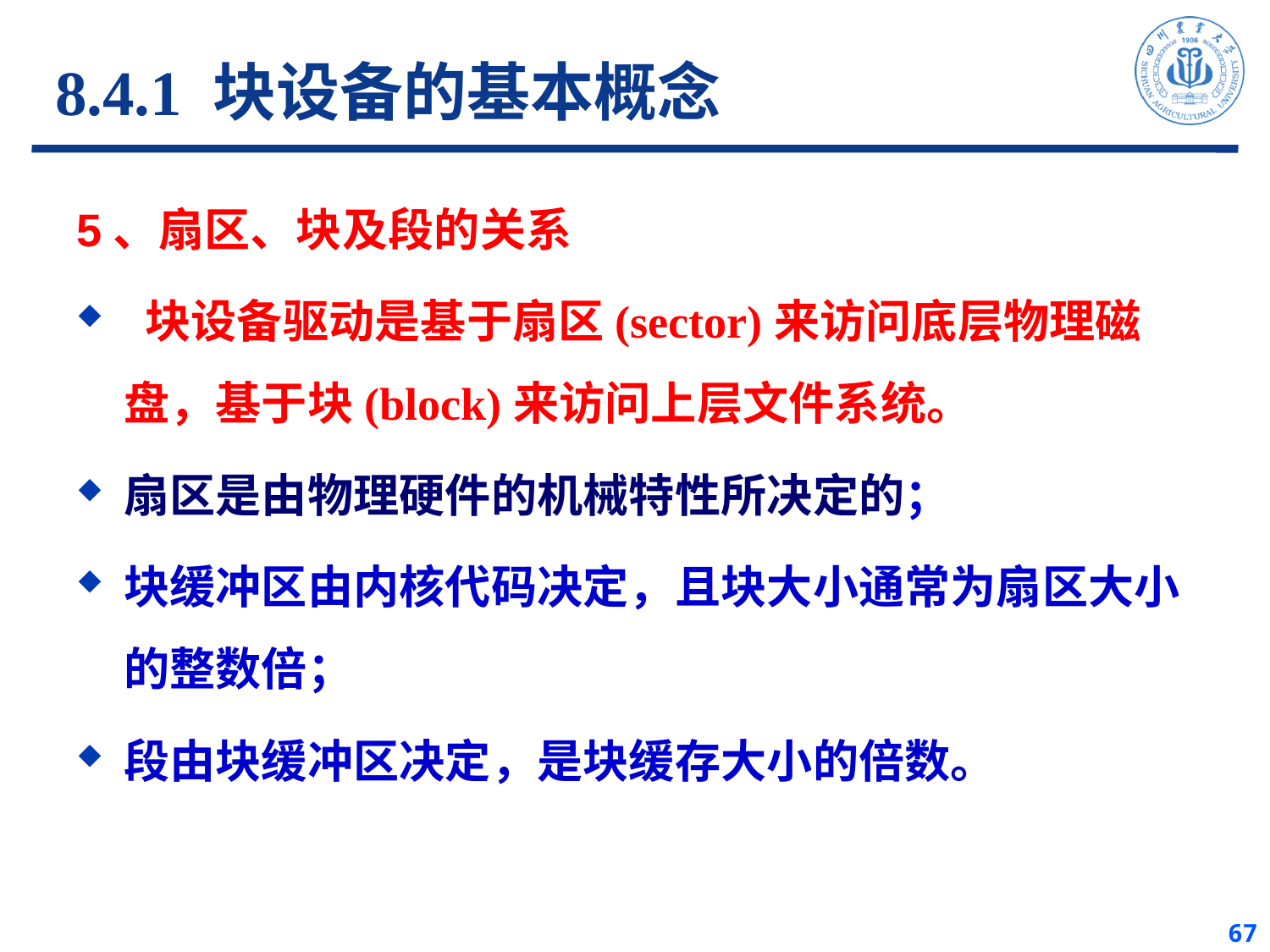

# 8.4.1 块设备的基本概念
5、扇区、块及段的关系
 块设备驱动是基于扇区(sector)来访问底层物理磁盘，基于块(block)来访问上层文件系统。
扇区是由物理硬件的机械特性所决定的；
块缓冲区由内核代码决定，且块大小通常为扇区大小的整数倍；
段由块缓冲区决定，是块缓存大小的倍数。